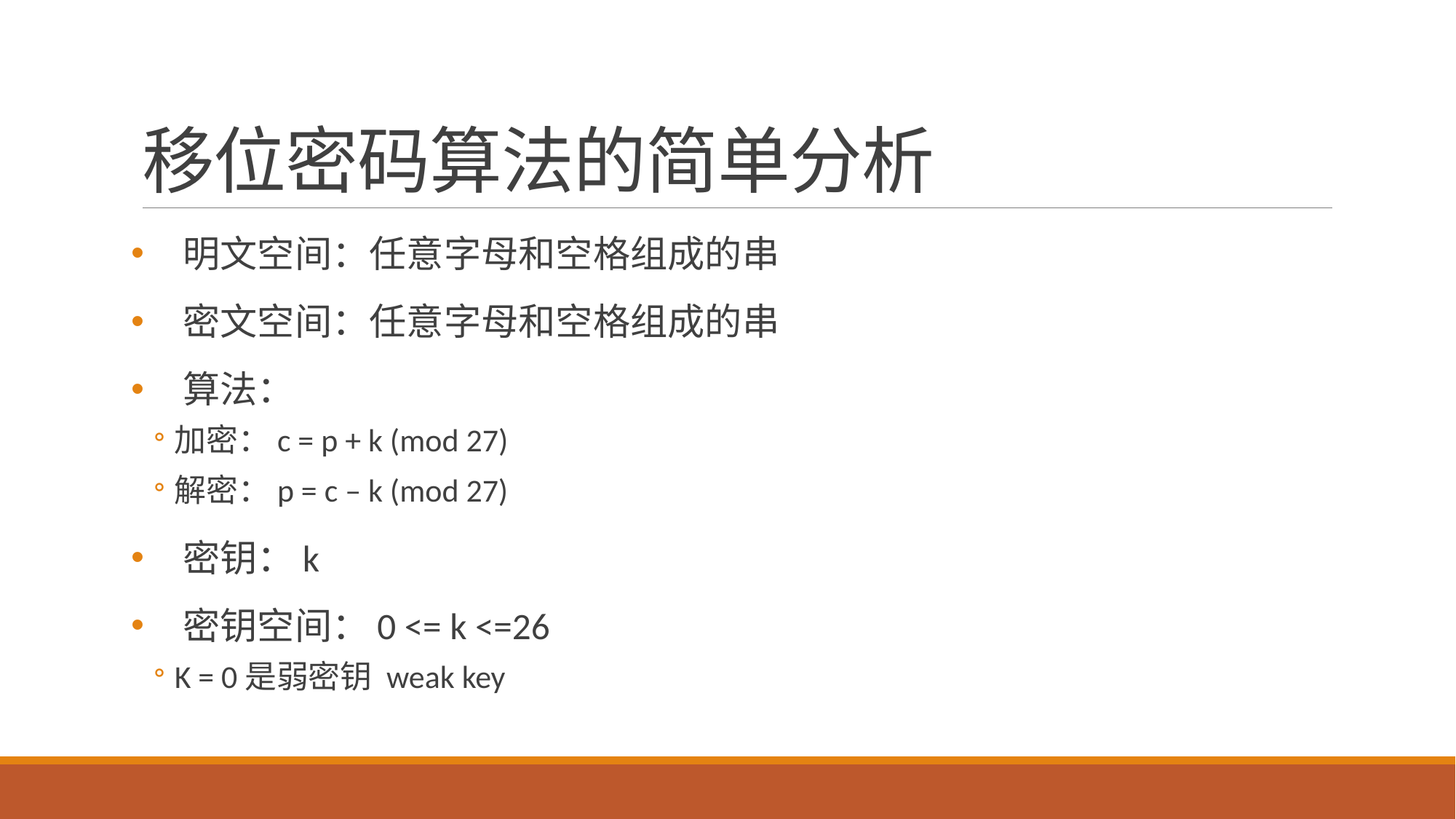

# 移位密码算法的简单分析
明文空间：任意字母和空格组成的串
密文空间：任意字母和空格组成的串
算法：
加密：c = p + k (mod 27)
解密：p = c – k (mod 27)
密钥：k
密钥空间：0 <= k <=26
K = 0是弱密钥 weak key
18